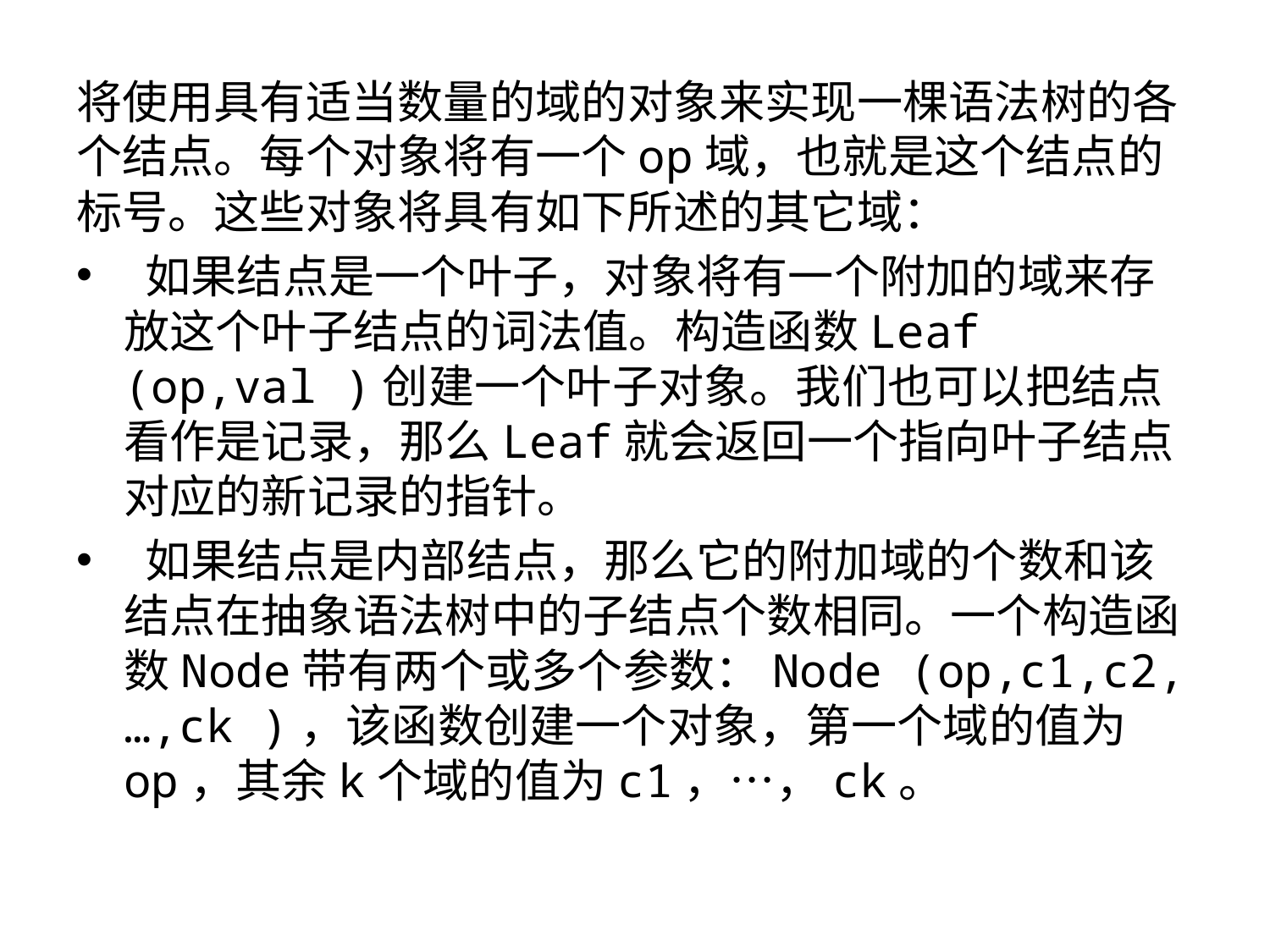

将使用具有适当数量的域的对象来实现一棵语法树的各个结点。每个对象将有一个op域，也就是这个结点的标号。这些对象将具有如下所述的其它域：
 如果结点是一个叶子，对象将有一个附加的域来存放这个叶子结点的词法值。构造函数Leaf (op,val )创建一个叶子对象。我们也可以把结点看作是记录，那么Leaf就会返回一个指向叶子结点对应的新记录的指针。
 如果结点是内部结点，那么它的附加域的个数和该结点在抽象语法树中的子结点个数相同。一个构造函数Node带有两个或多个参数：Node (op,c1,c2,…,ck )，该函数创建一个对象，第一个域的值为op，其余k个域的值为c1，…，ck。